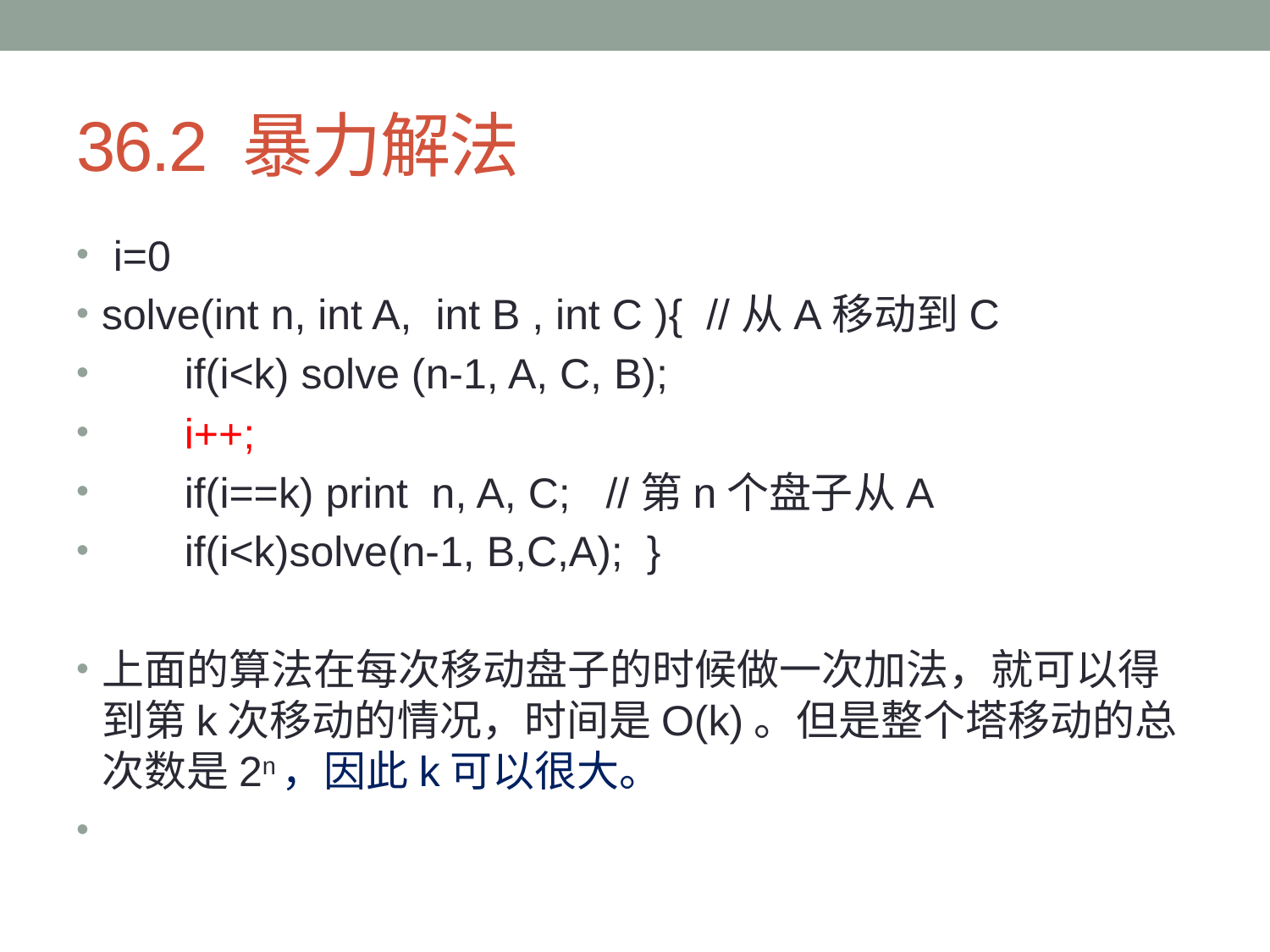

# 36.2 暴力解法
 i=0
solve(int n, int A,  int B , int C ){  //从A移动到C
       if(i<k) solve (n-1, A, C, B);
       i++;
       if(i==k) print  n, A, C;   //第n个盘子从A
       if(i<k)solve(n-1, B,C,A);  }

上面的算法在每次移动盘子的时候做一次加法，就可以得到第k次移动的情况，时间是O(k)。但是整个塔移动的总次数是2n，因此k可以很大。